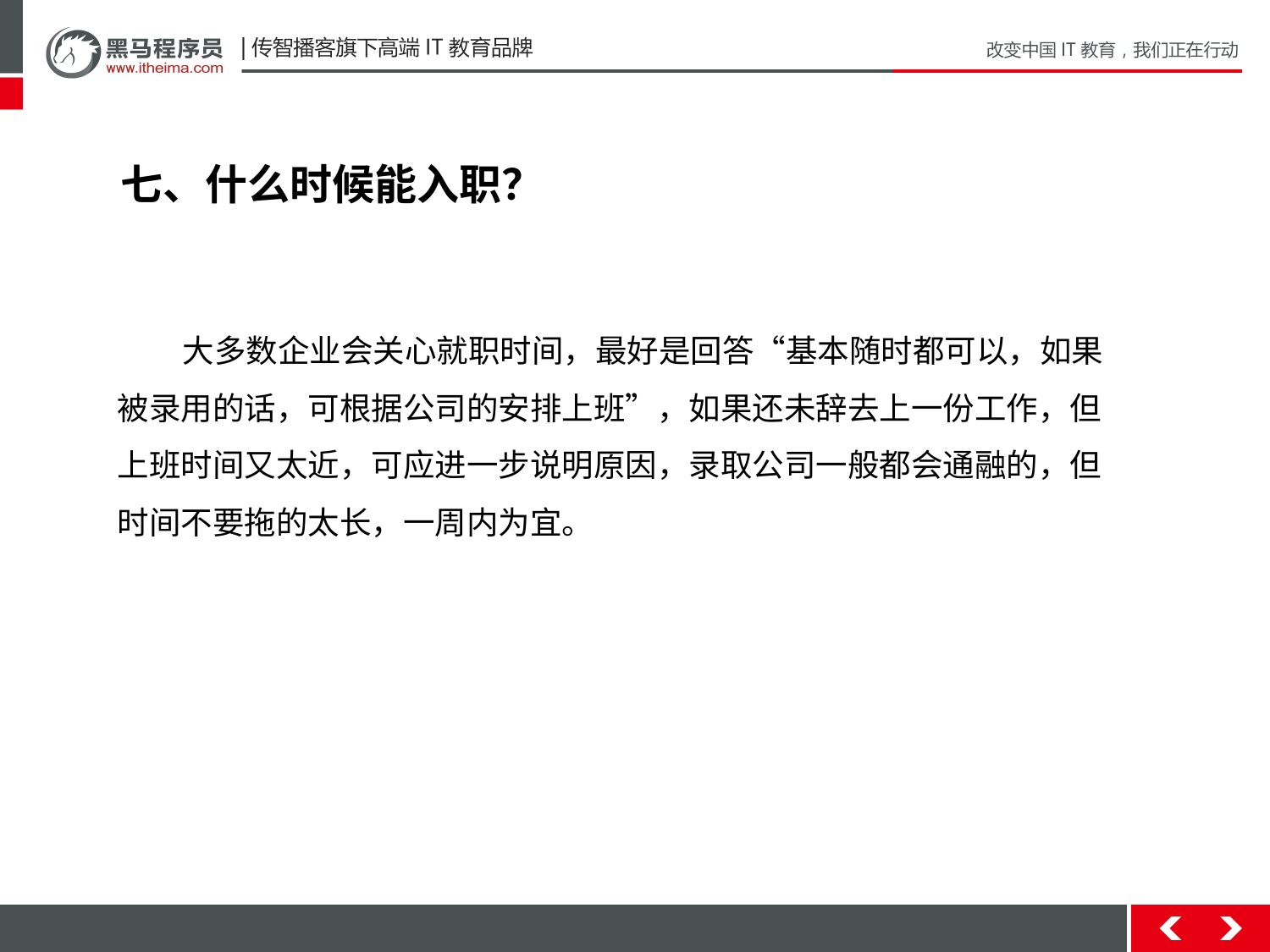

七、什么时候能入职？
        大多数企业会关心就职时间，最好是回答“基本随时都可以，如果被录用的话，可根据公司的安排上班”，如果还未辞去上一份工作，但上班时间又太近，可应进一步说明原因，录取公司一般都会通融的，但时间不要拖的太长，一周内为宜。